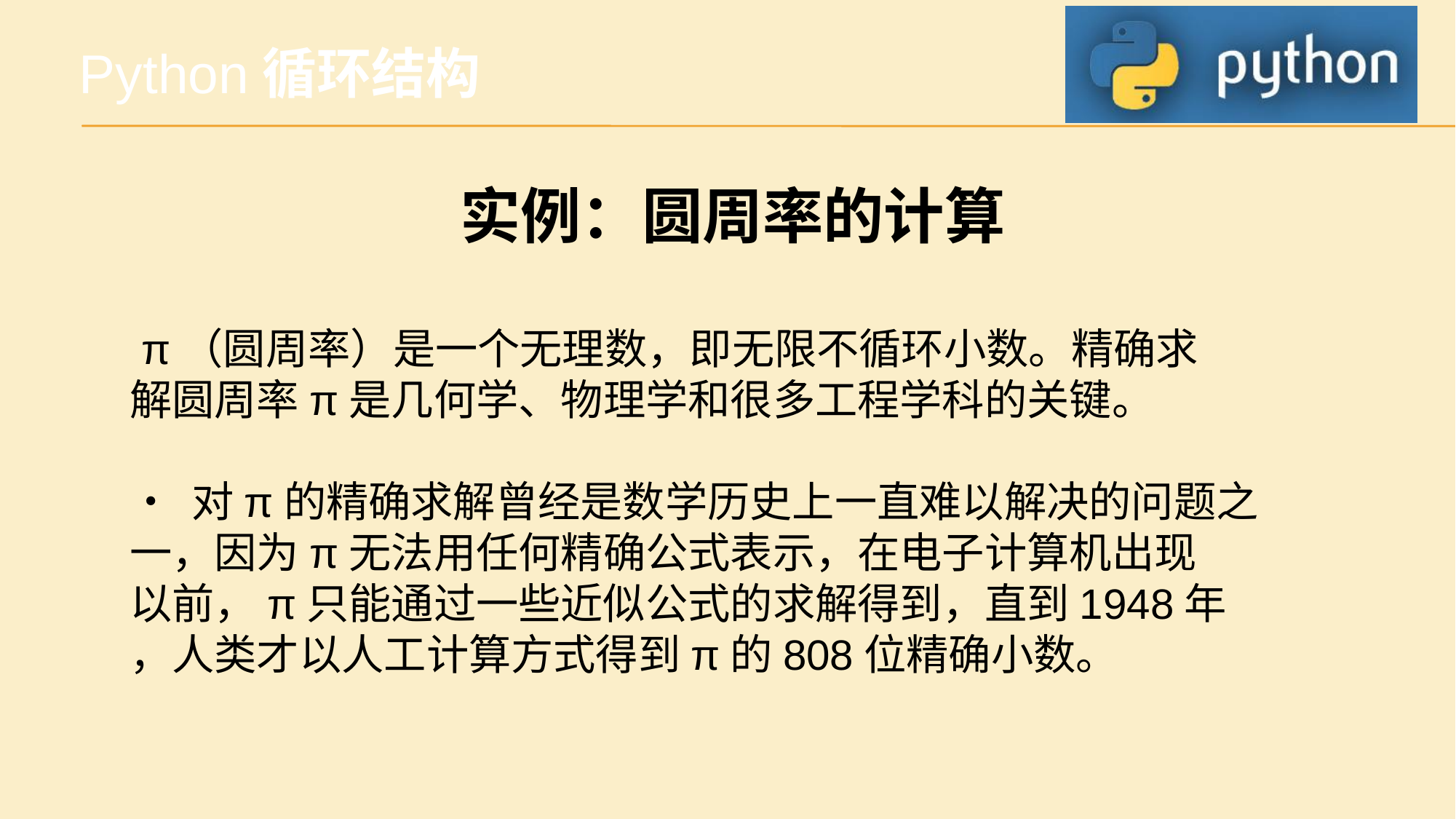

Python循环结构
实例：圆周率的计算
 π（圆周率）是一个无理数，即无限不循环小数。精确求
解圆周率π是几何学、物理学和很多工程学科的关键。

• 对π的精确求解曾经是数学历史上一直难以解决的问题之
一，因为π无法用任何精确公式表示，在电子计算机出现
以前，π只能通过一些近似公式的求解得到，直到1948年
，人类才以人工计算方式得到π的808位精确小数。